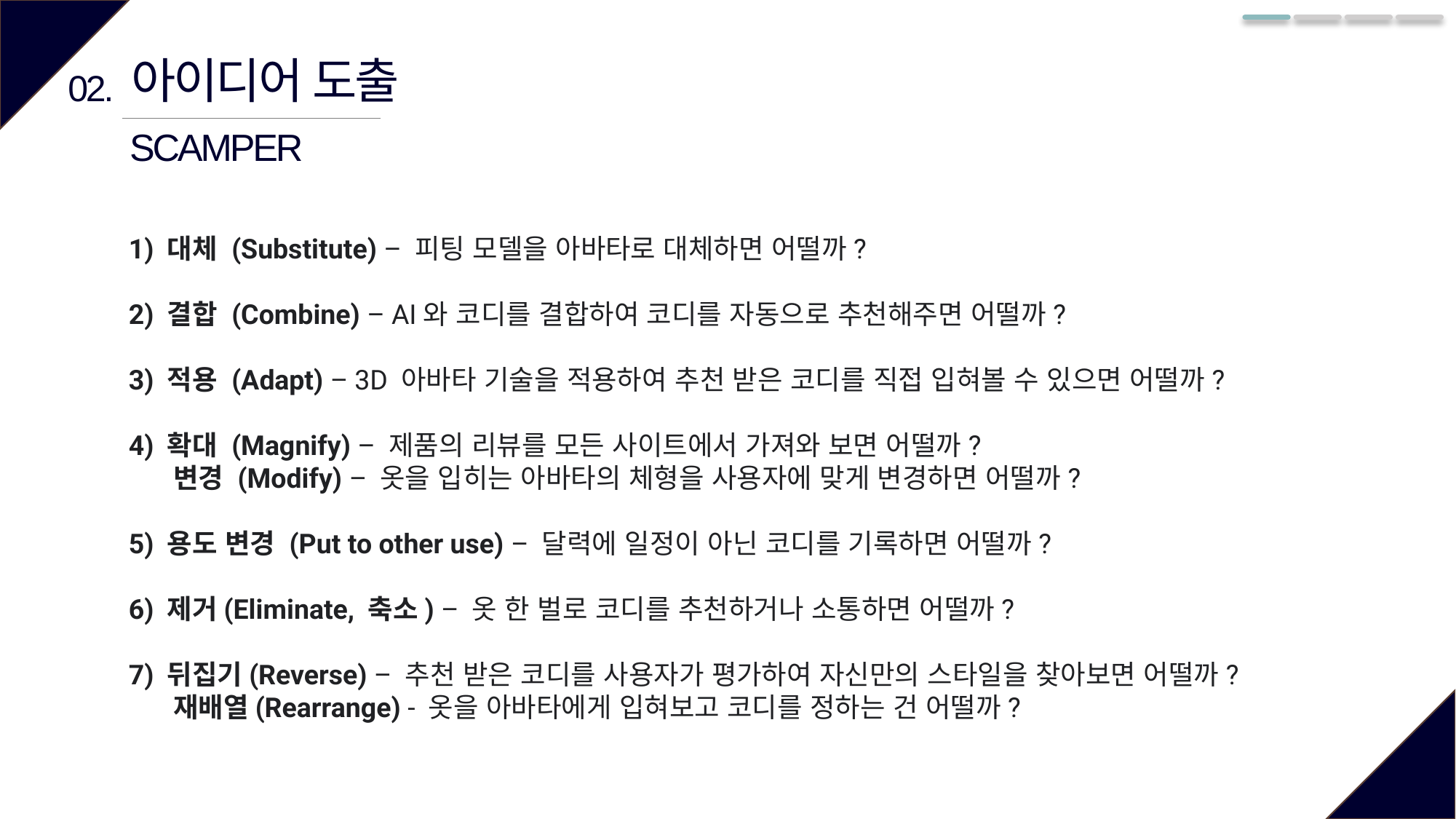

아이디어 도출
02.
SCAMPER
1) 대체 (Substitute) – 피팅 모델을 아바타로 대체하면 어떨까?

2) 결합 (Combine) – AI와 코디를 결합하여 코디를 자동으로 추천해주면 어떨까?

3) 적용 (Adapt) – 3D 아바타 기술을 적용하여 추천 받은 코디를 직접 입혀볼 수 있으면 어떨까?

4) 확대 (Magnify) – 제품의 리뷰를 모든 사이트에서 가져와 보면 어떨까?
     변경 (Modify) – 옷을 입히는 아바타의 체형을 사용자에 맞게 변경하면 어떨까?

5) 용도 변경 (Put to other use) – 달력에 일정이 아닌 코디를 기록하면 어떨까?

6) 제거(Eliminate, 축소) – 옷 한 벌로 코디를 추천하거나 소통하면 어떨까?

7) 뒤집기(Reverse) – 추천 받은 코디를 사용자가 평가하여 자신만의 스타일을 찾아보면 어떨까?
     재배열(Rearrange) - 옷을 아바타에게 입혀보고 코디를 정하는 건 어떨까?